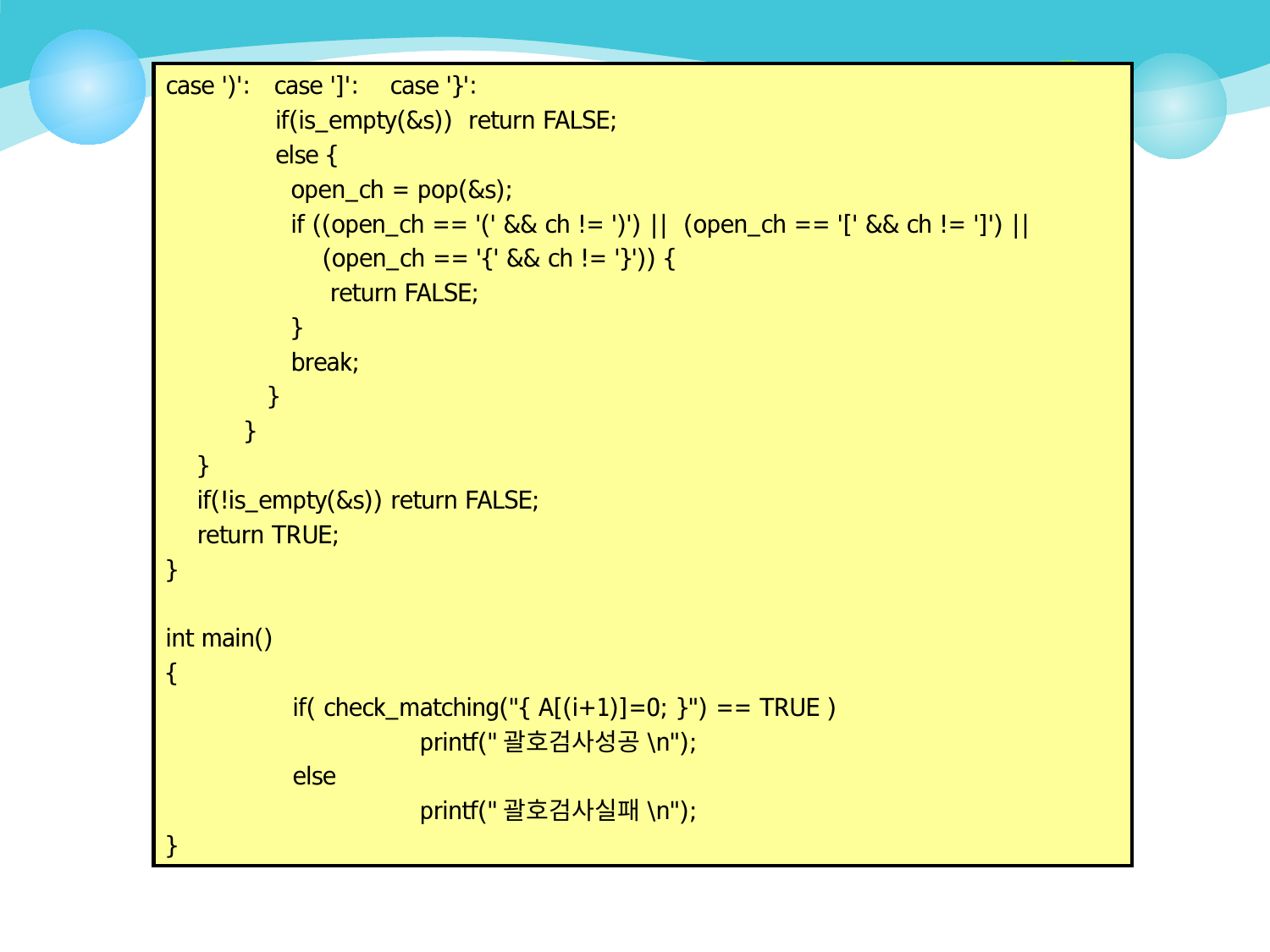

case ')':   case ']':    case '}':
              if(is_empty(&s))  return FALSE;
              else {
                open_ch = pop(&s);
                if ((open_ch == '(' && ch != ')') ||  (open_ch == '[' && ch != ']') ||
                    (open_ch == '{' && ch != '}')) {
                     return FALSE;
                }
                break;
             }
          }
    }
    if(!is_empty(&s)) return FALSE;
    return TRUE;
}

int main()
{
	if( check_matching("{ A[(i+1)]=0; }") == TRUE )
		printf("괄호검사성공\n");
	else
		printf("괄호검사실패\n");
}